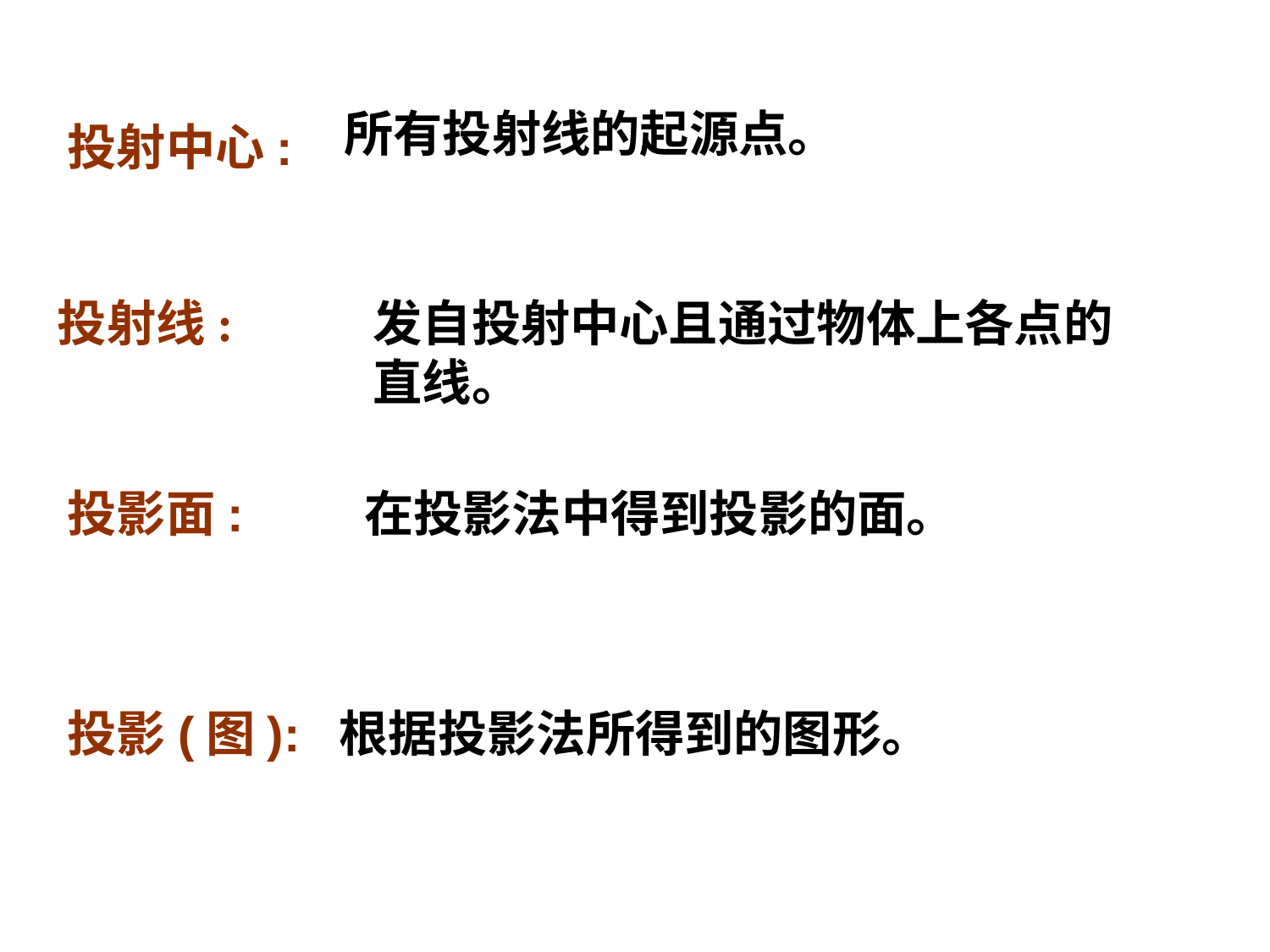

所有投射线的起源点。
投射中心:
投射线:
发自投射中心且通过物体上各点的直线。
投影面:
在投影法中得到投影的面。
投影(图):
根据投影法所得到的图形。